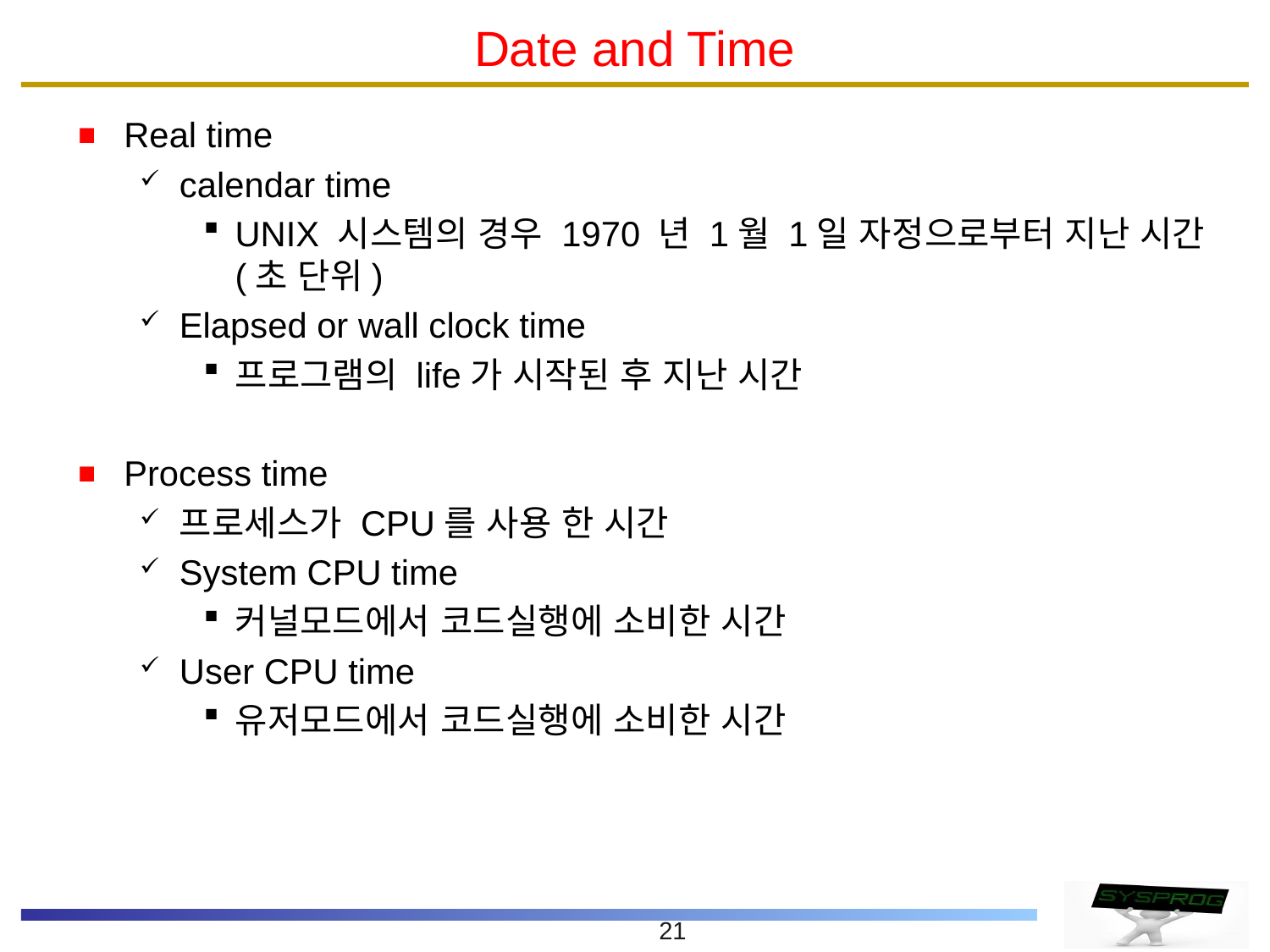

# Date and Time
Real time
calendar time
UNIX 시스템의 경우 1970 년 1월 1일 자정으로부터 지난 시간(초 단위)
Elapsed or wall clock time
프로그램의 life가 시작된 후 지난 시간

Process time
프로세스가 CPU를 사용 한 시간
System CPU time
커널모드에서 코드실행에 소비한 시간
User CPU time
유저모드에서 코드실행에 소비한 시간
21